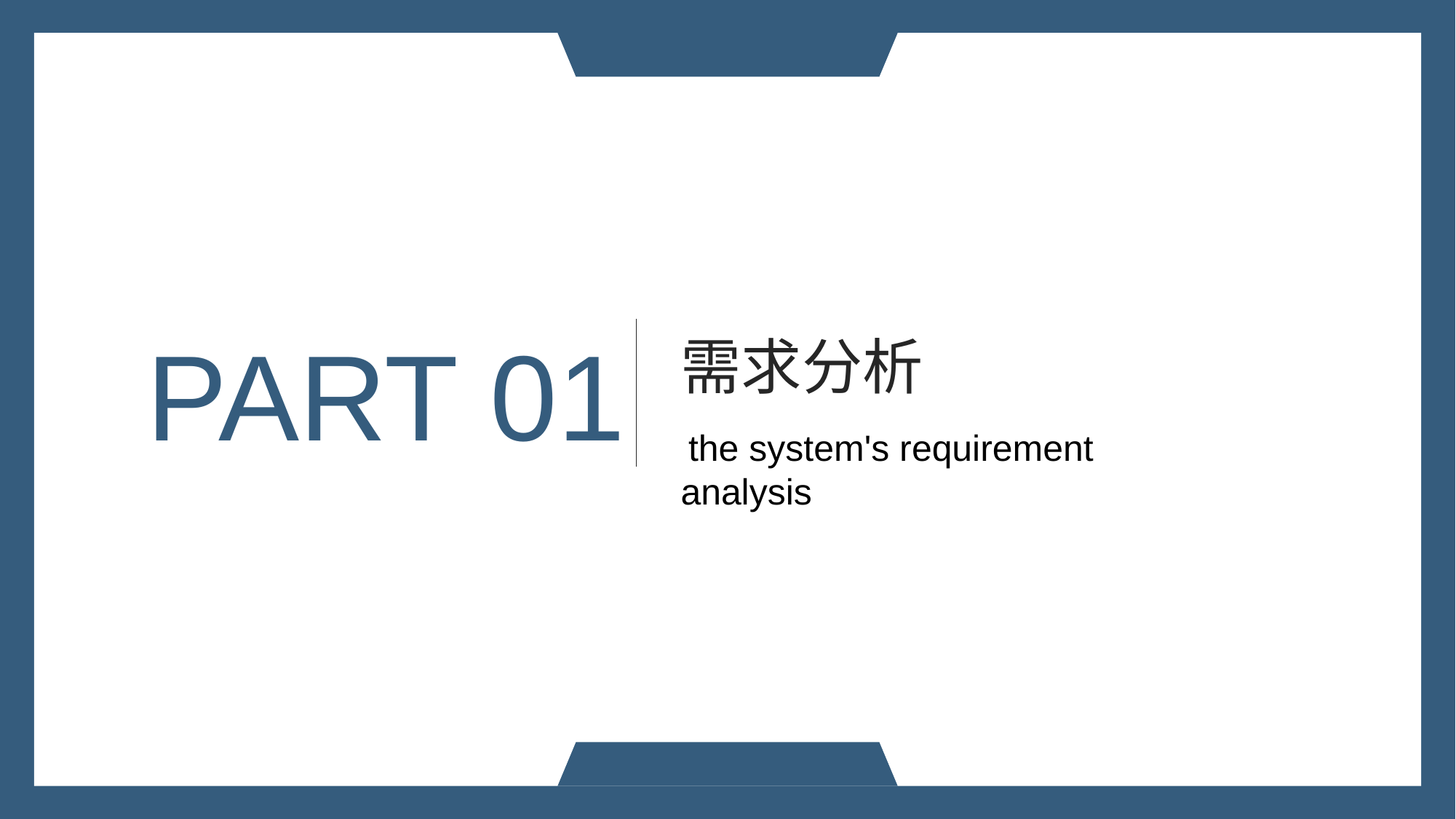

PART 01
需求分析
 the system's requirement analysis